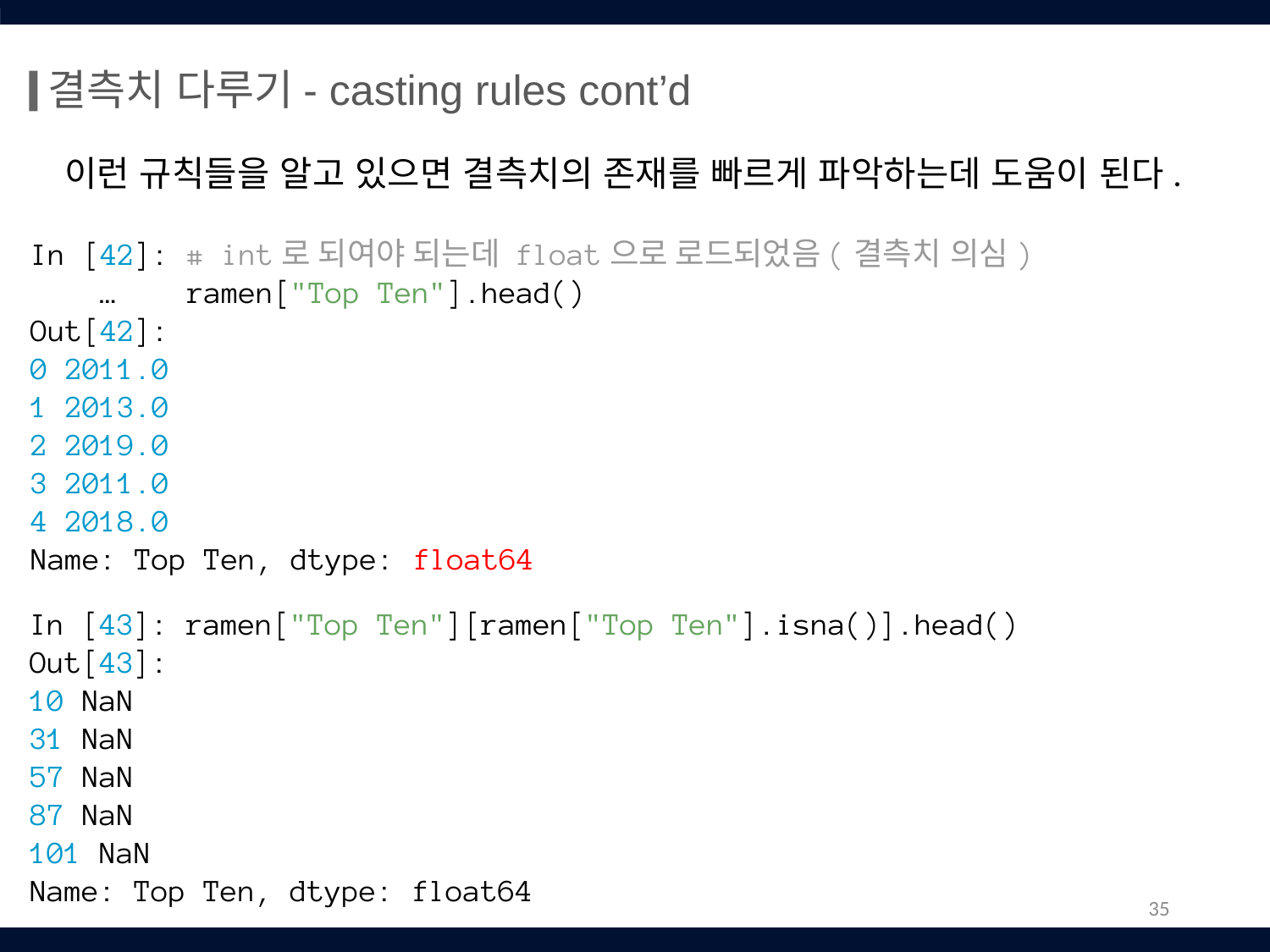

결측치 다루기- casting rules cont’d
이런 규칙들을 알고 있으면 결측치의 존재를 빠르게 파악하는데 도움이 된다.
In [42]: # int로 되여야 되는데 float으로 로드되었음(결측치 의심)
    …    ramen["Top Ten"].head()
Out[42]:
0 2011.0
1 2013.0
2 2019.0
3 2011.0
4 2018.0
Name: Top Ten, dtype: float64
In [43]: ramen["Top Ten"][ramen["Top Ten"].isna()].head()
Out[43]:
10 NaN
31 NaN
57 NaN
87 NaN
101 NaN
Name: Top Ten, dtype: float64
35